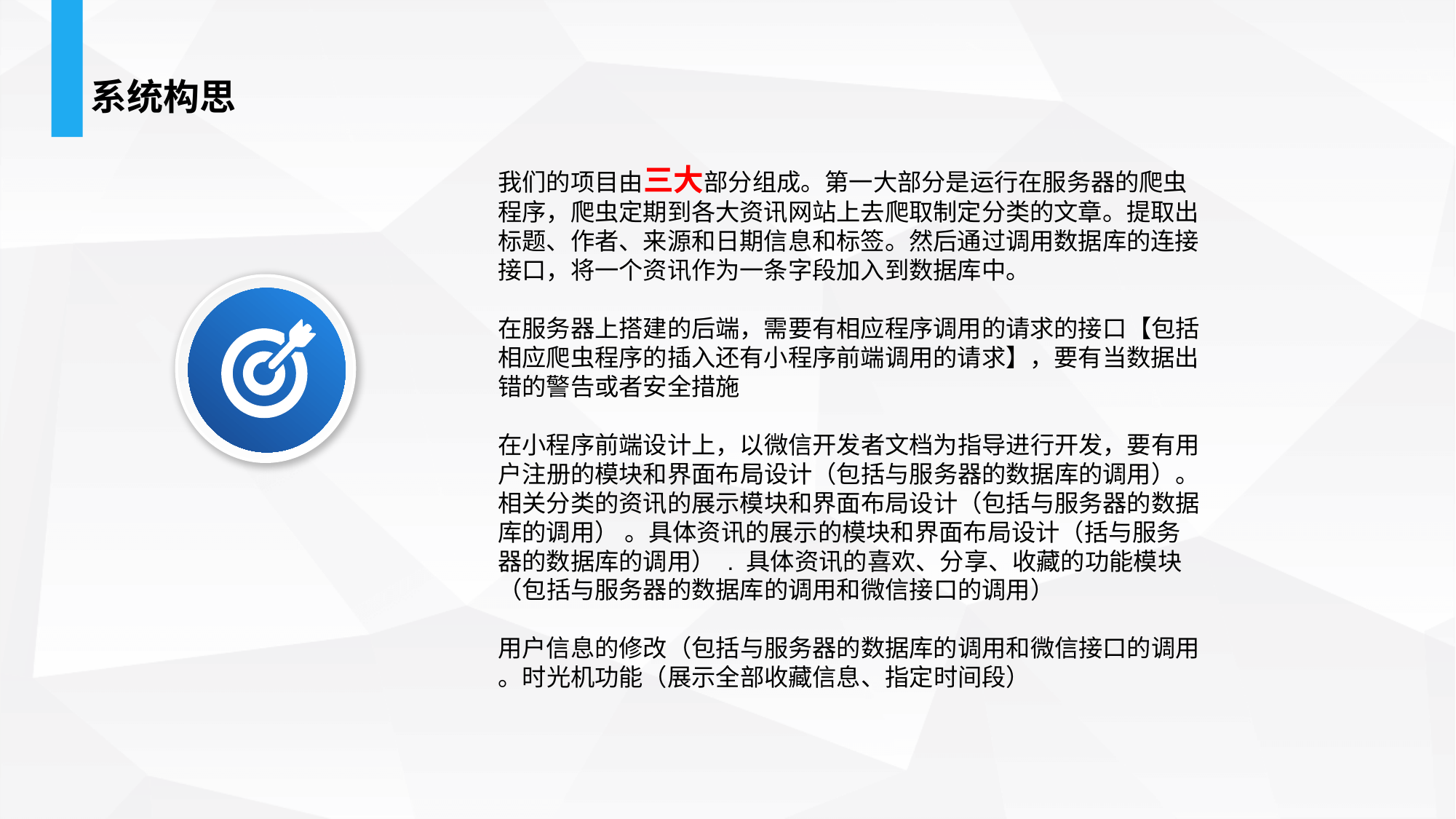

系统构思
我们的项目由三大部分组成。第一大部分是运行在服务器的爬虫程序，爬虫定期到各大资讯网站上去爬取制定分类的文章。提取出标题、作者、来源和日期信息和标签。然后通过调用数据库的连接接口，将一个资讯作为一条字段加入到数据库中。

在服务器上搭建的后端，需要有相应程序调用的请求的接口【包括相应爬虫程序的插入还有小程序前端调用的请求】，要有当数据出错的警告或者安全措施

在小程序前端设计上，以微信开发者文档为指导进行开发，要有用户注册的模块和界面布局设计（包括与服务器的数据库的调用）。相关分类的资讯的展示模块和界面布局设计（包括与服务器的数据库的调用） 。具体资讯的展示的模块和界面布局设计（括与服务器的数据库的调用） . 具体资讯的喜欢、分享、收藏的功能模块（包括与服务器的数据库的调用和微信接口的调用）

用户信息的修改（包括与服务器的数据库的调用和微信接口的调用 。时光机功能（展示全部收藏信息、指定时间段）